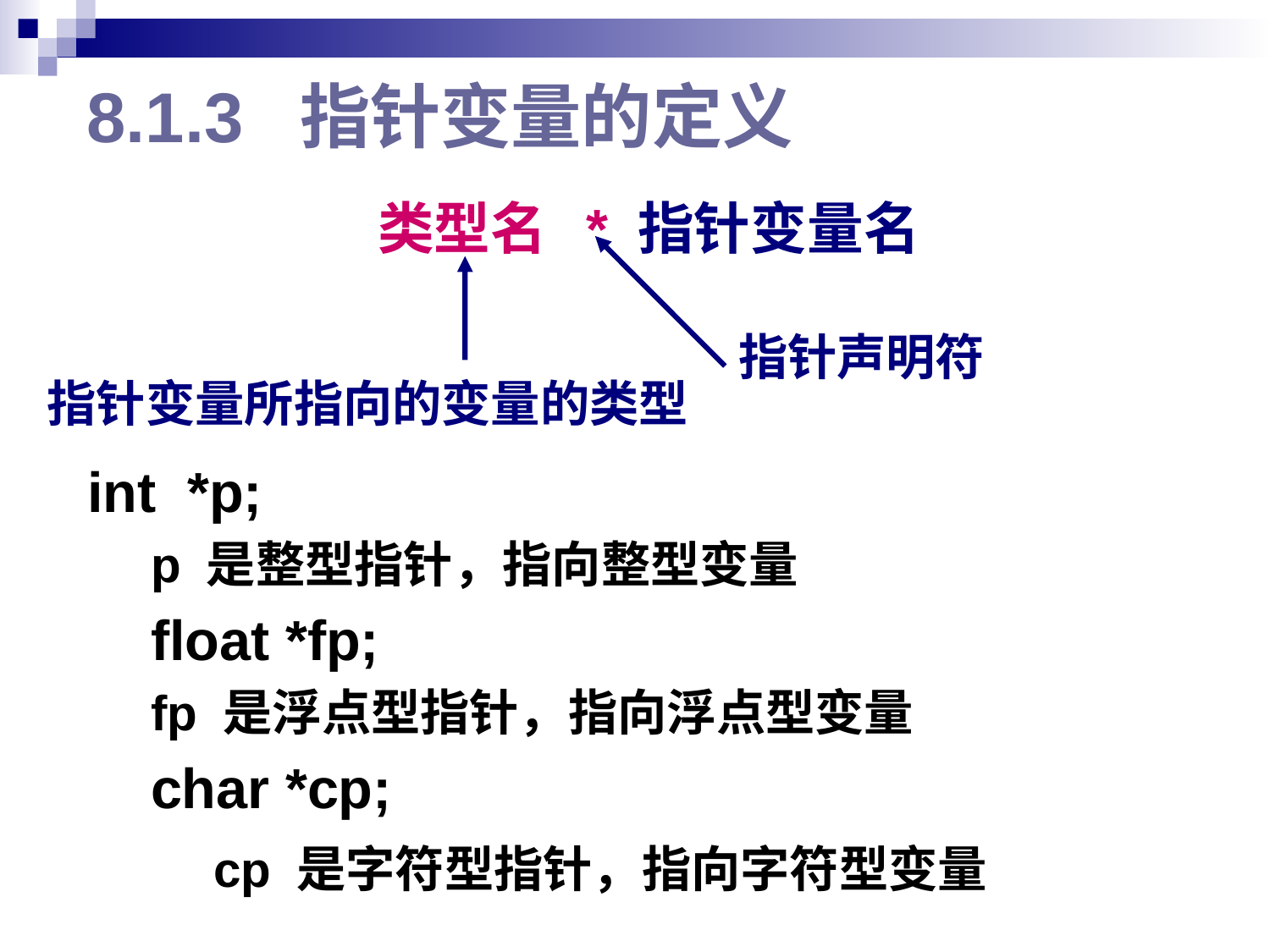

# 8.1.3  指针变量的定义
类型名  * 指针变量名

指针声明符
指针变量所指向的变量的类型
int  *p;
p 是整型指针，指向整型变量
float *fp;
fp 是浮点型指针，指向浮点型变量
char *cp;
    cp 是字符型指针，指向字符型变量